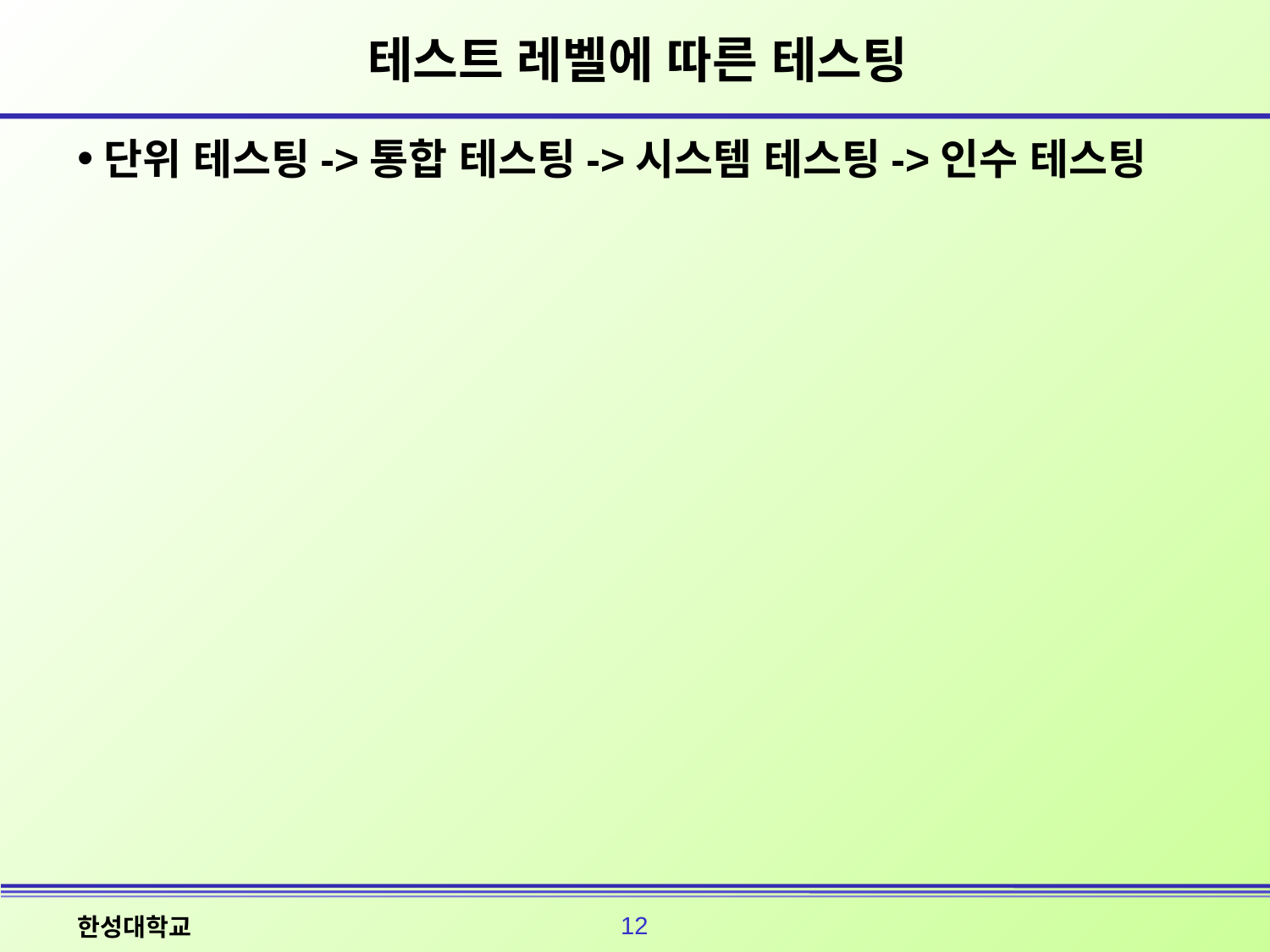

# 테스트 레벨에 따른 테스팅
단위 테스팅->통합 테스팅->시스템 테스팅->인수 테스팅